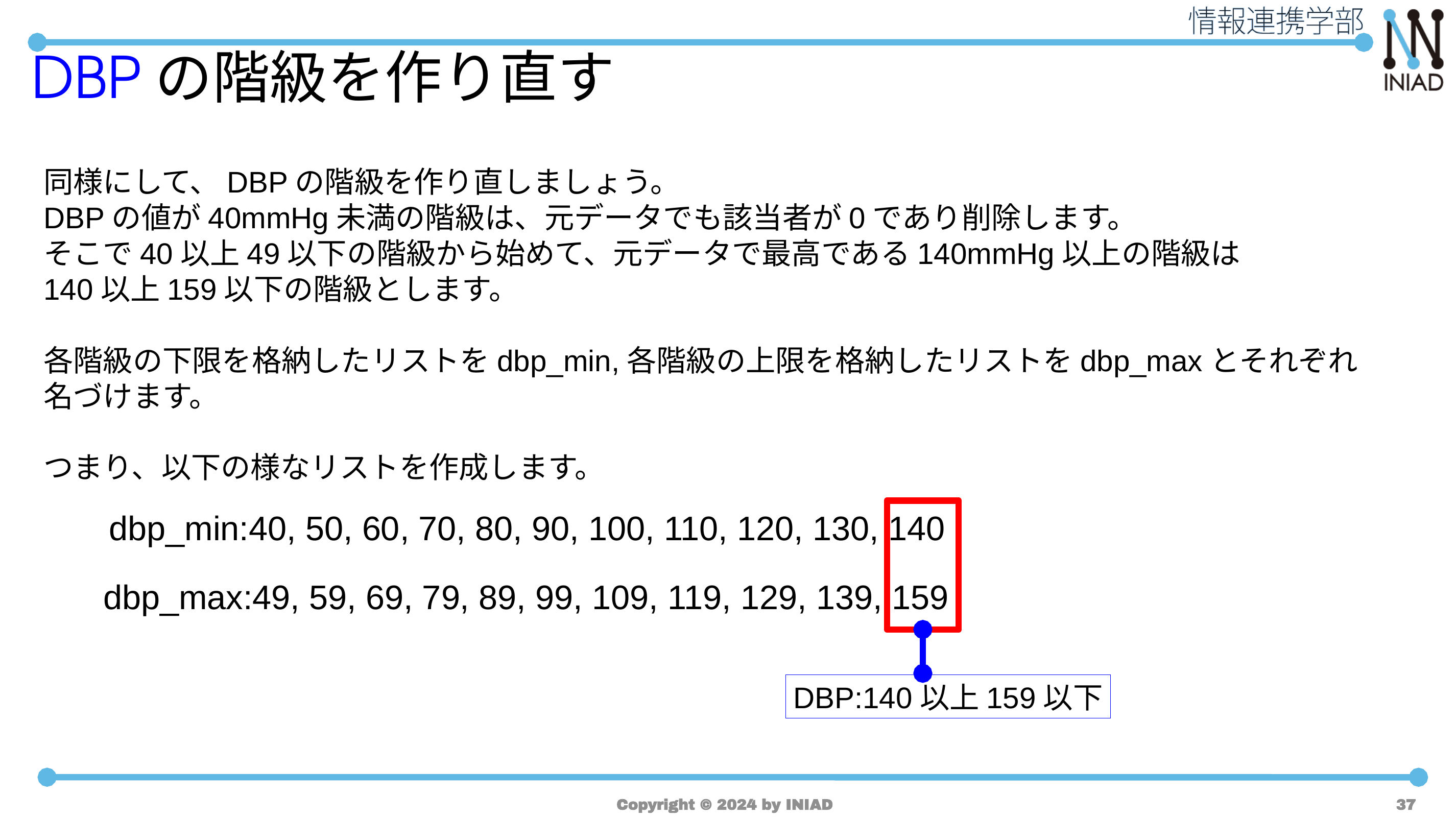

# DBPの階級を作り直す
同様にして、DBPの階級を作り直しましょう。
DBPの値が40mmHg未満の階級は、元データでも該当者が0であり削除します。
そこで40以上49以下の階級から始めて、元データで最高である140mmHg以上の階級は
140以上159以下の階級とします。

各階級の下限を格納したリストをdbp_min,各階級の上限を格納したリストをdbp_maxとそれぞれ
名づけます。

つまり、以下の様なリストを作成します。

dbp_min:40, 50, 60, 70, 80, 90, 100, 110, 120, 130, 140
dbp_max:49, 59, 69, 79, 89, 99, 109, 119, 129, 139, 159
DBP:140以上159以下
Copyright © 2024 by INIAD
37